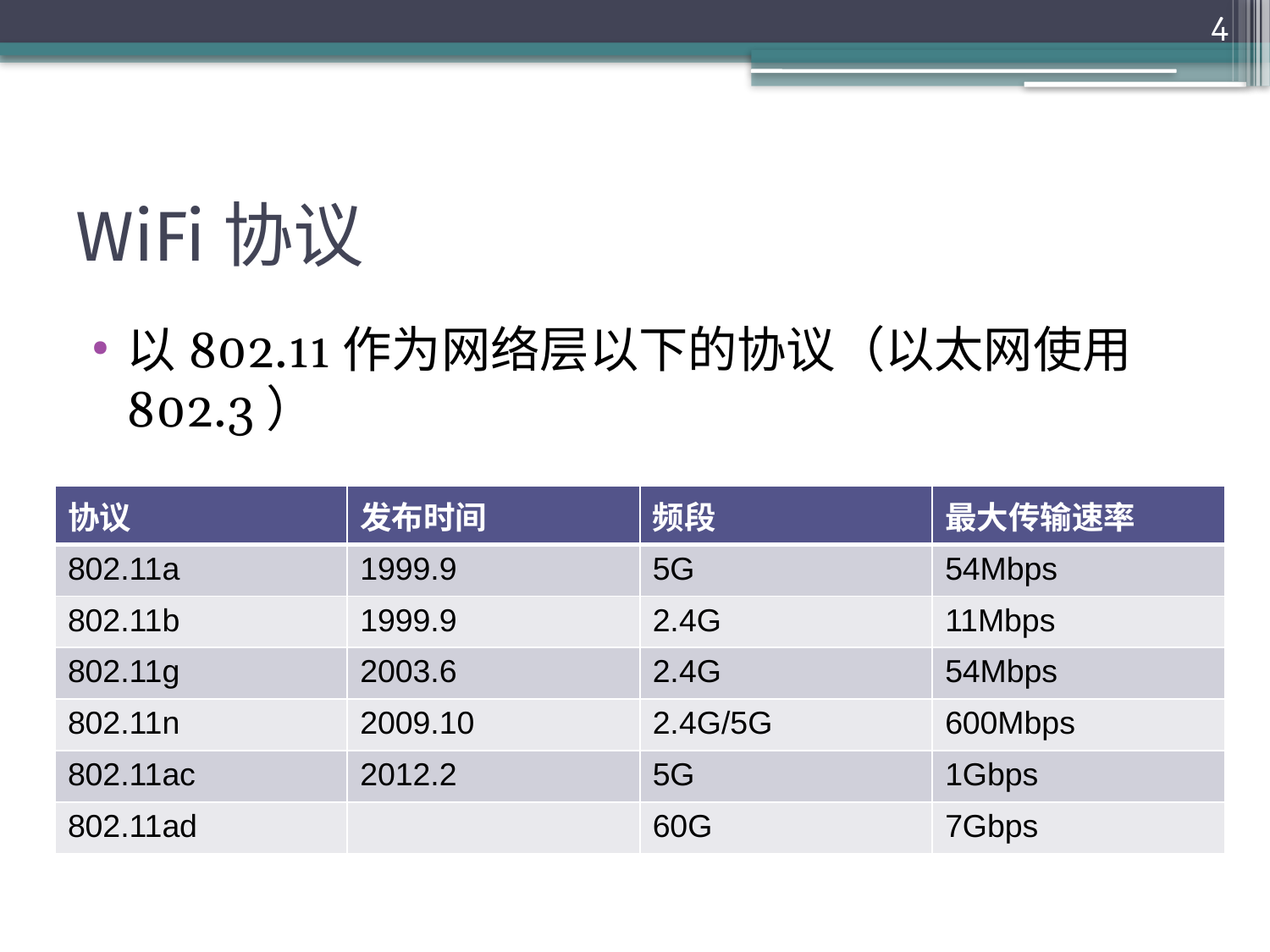

4
# WiFi协议
以802.11作为网络层以下的协议（以太网使用802.3）

| 协议 | 发布时间 | 频段 | 最大传输速率 |
| --- | --- | --- | --- |
| 802.11a | 1999.9 | 5G | 54Mbps |
| 802.11b | 1999.9 | 2.4G | 11Mbps |
| 802.11g | 2003.6 | 2.4G | 54Mbps |
| 802.11n | 2009.10 | 2.4G/5G | 600Mbps |
| 802.11ac | 2012.2 | 5G | 1Gbps |
| 802.11ad |  | 60G | 7Gbps |